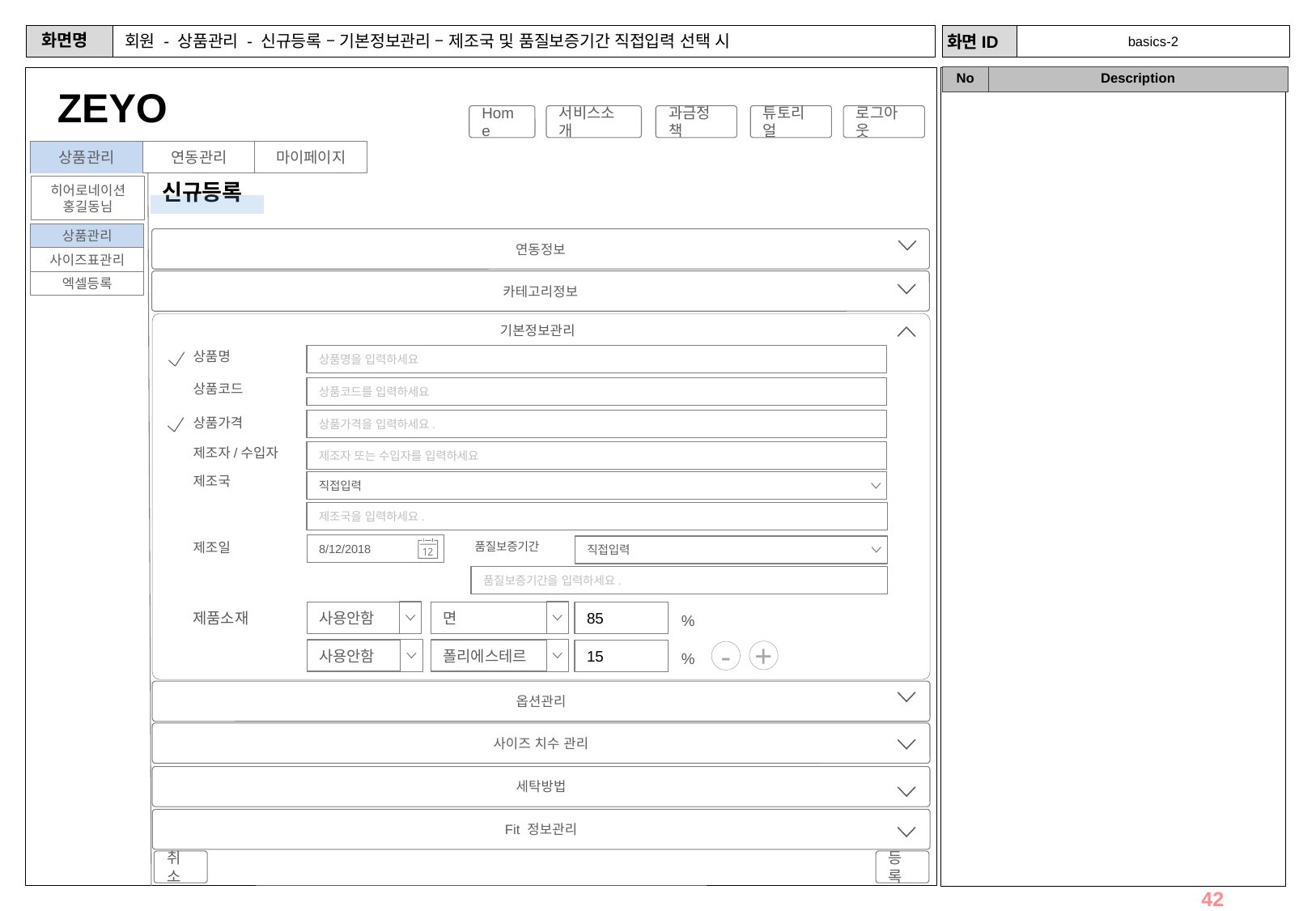

# 회원 - 상품관리 - 신규등록 – 기본정보관리 – 제조국 및 품질보증기간 직접입력 선택 시
basics-2
ZEYO
Home
서비스소개
과금정책
튜토리얼
로그아웃
상품관리
연동관리
마이페이지
신규등록

히어로네이션
홍길동님
상품관리
연동정보

사이즈표관리
카테고리정보
엑셀등록

기본정보관리

상품명
상품명을 입력하세요

상품코드
상품코드를 입력하세요
상품가격
상품가격을 입력하세요.

제조자/수입자
제조자 또는 수입자를 입력하세요
제조국
직접입력

제조국을 입력하세요.
제조일
품질보증기간
8/12/2018

직접입력

품질보증기간을 입력하세요.
사용안함

면

85
제품소재
%
+

-

사용안함

폴리에스테르

15
%
옵션관리

사이즈 치수 관리

세탁방법

Fit 정보관리

취소
등록
42